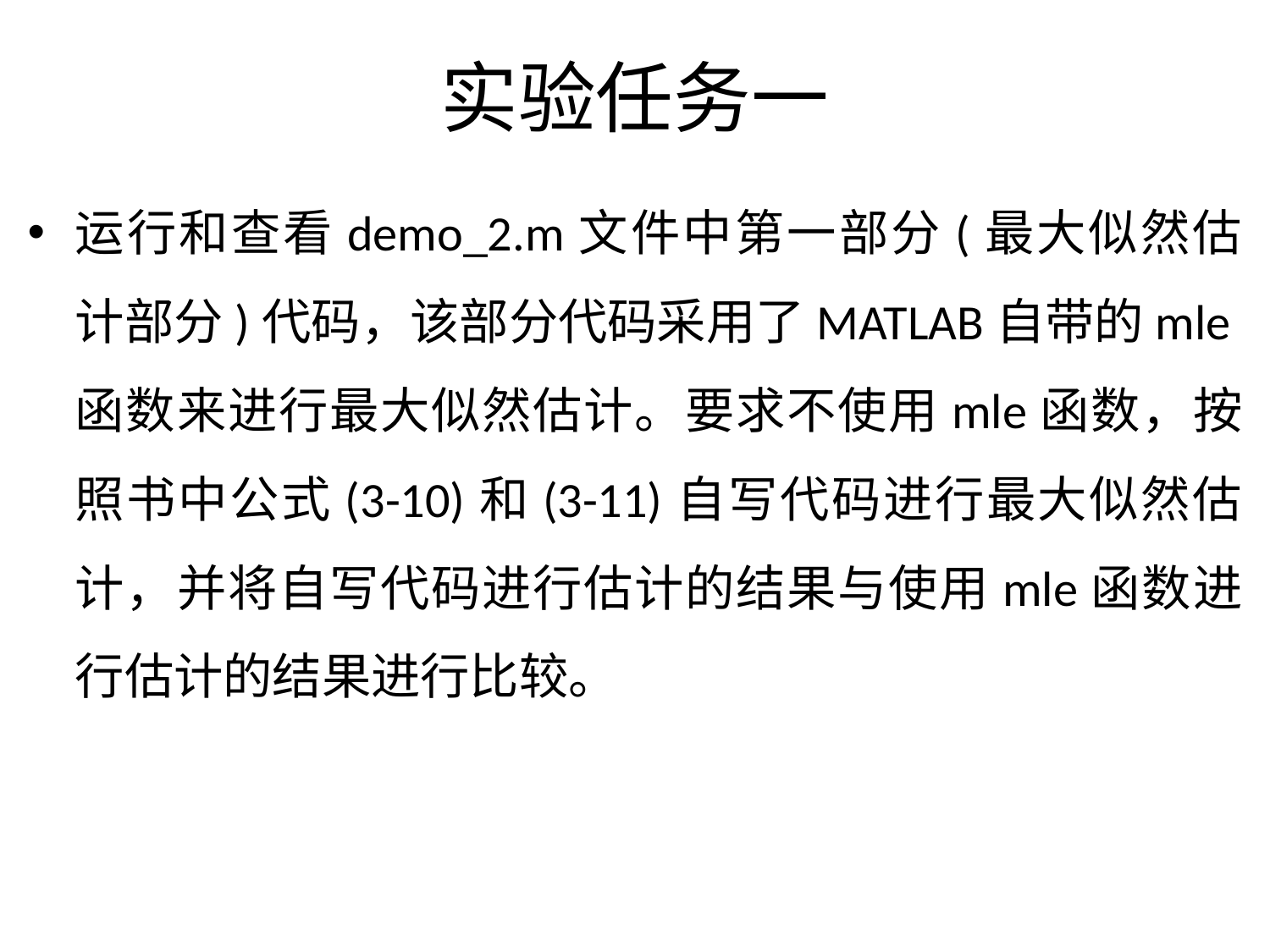

# 实验任务一
运行和查看demo_2.m文件中第一部分(最大似然估计部分)代码，该部分代码采用了MATLAB自带的mle函数来进行最大似然估计。要求不使用mle函数，按照书中公式(3-10)和(3-11)自写代码进行最大似然估计，并将自写代码进行估计的结果与使用mle函数进行估计的结果进行比较。